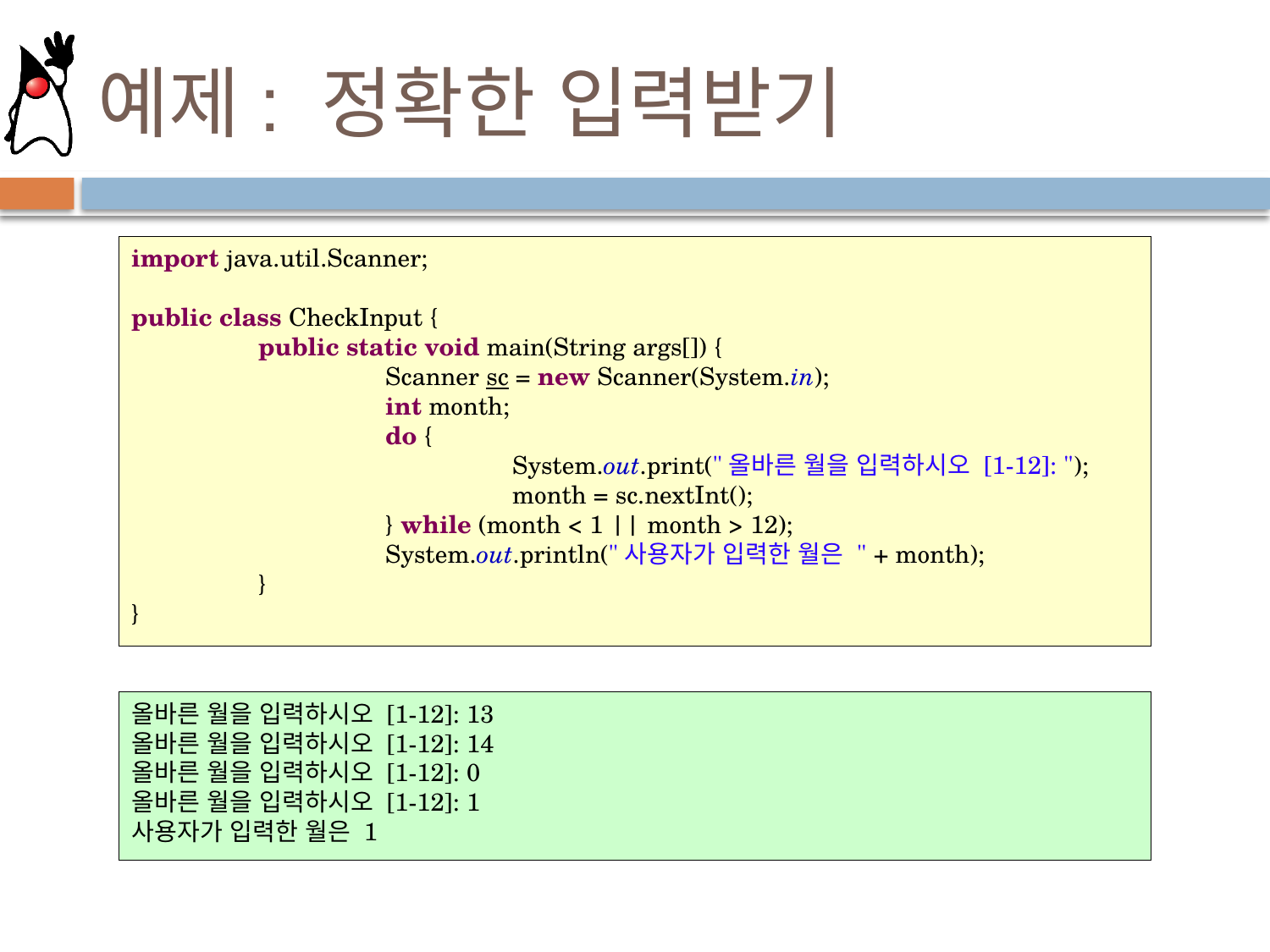

# 예제: 정확한 입력받기
import java.util.Scanner;

public class CheckInput {
	public static void main(String args[]) {
		Scanner sc = new Scanner(System.in);
		int month;
		do {
			System.out.print("올바른 월을 입력하시오 [1-12]: ");
			month = sc.nextInt();
		} while (month < 1 || month > 12);
		System.out.println("사용자가 입력한 월은 " + month);
	}
}
올바른 월을 입력하시오 [1-12]: 13
올바른 월을 입력하시오 [1-12]: 14
올바른 월을 입력하시오 [1-12]: 0
올바른 월을 입력하시오 [1-12]: 1
사용자가 입력한 월은 1